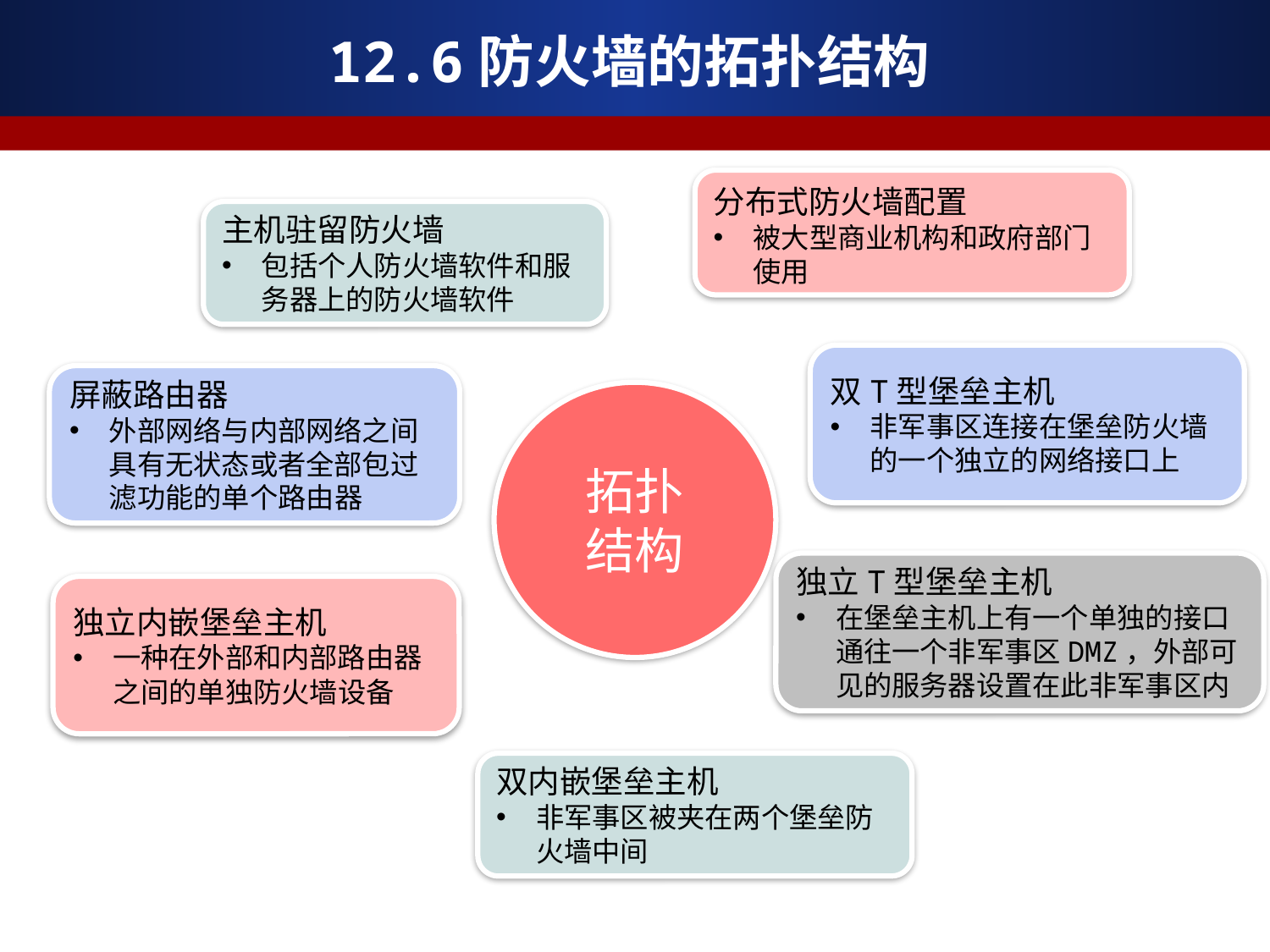

# 12.6防火墙的拓扑结构

分布式防火墙配置
被大型商业机构和政府部门使用

主机驻留防火墙
包括个人防火墙软件和服务器上的防火墙软件
双T型堡垒主机
非军事区连接在堡垒防火墙的一个独立的网络接口上
屏蔽路由器
外部网络与内部网络之间具有无状态或者全部包过滤功能的单个路由器
拓扑
结构
独立T型堡垒主机
在堡垒主机上有一个单独的接口通往一个非军事区DMZ，外部可见的服务器设置在此非军事区内
独立内嵌堡垒主机
一种在外部和内部路由器之间的单独防火墙设备
双内嵌堡垒主机
非军事区被夹在两个堡垒防火墙中间